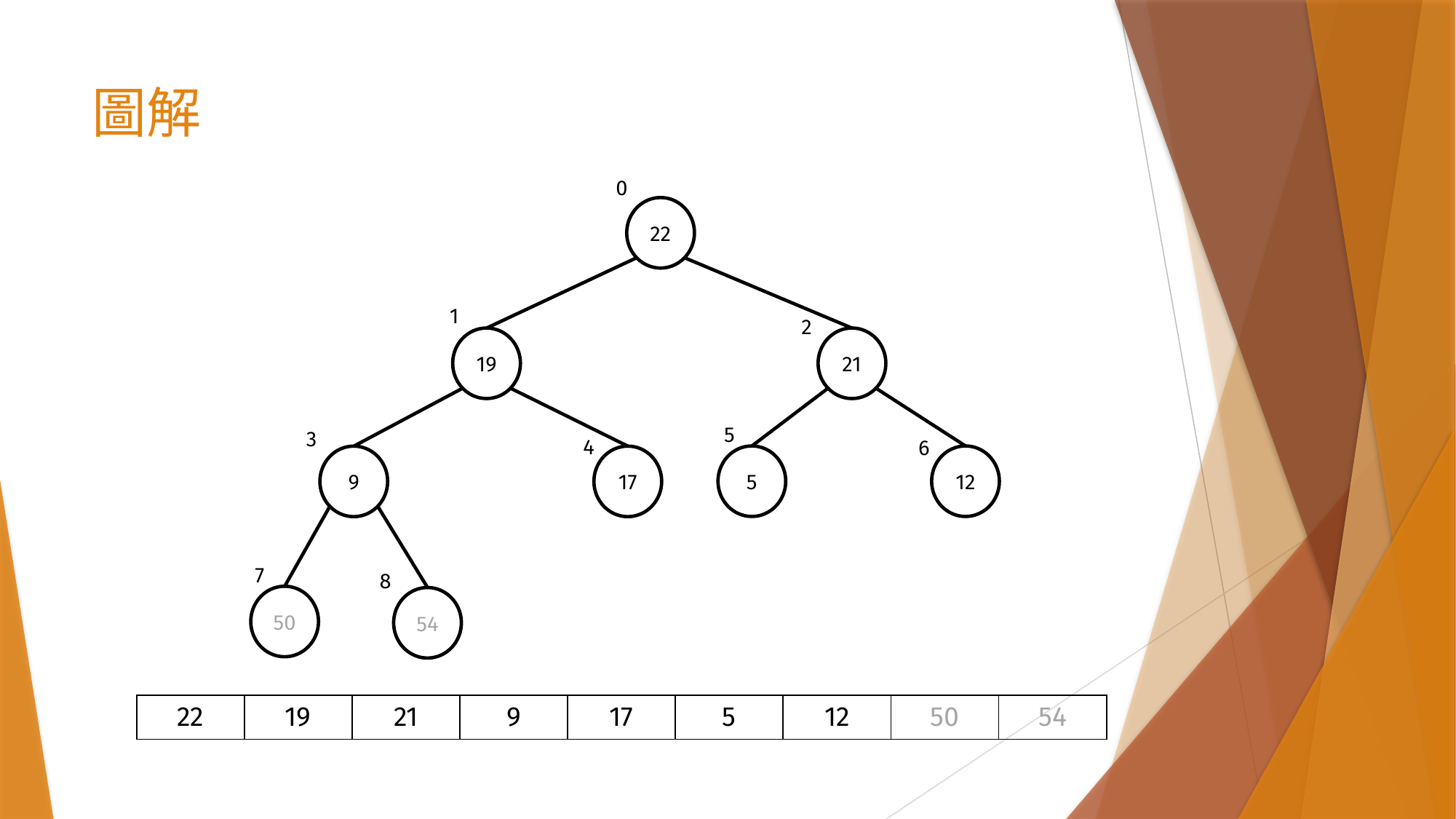

# 圖解
0
22
1
2
19
21
5
3
4
6
5
12
9
17
7
8
50
54
| 22 | 19 | 21 | 9 | 17 | 5 | 12 | 50 | 54 |
| --- | --- | --- | --- | --- | --- | --- | --- | --- |